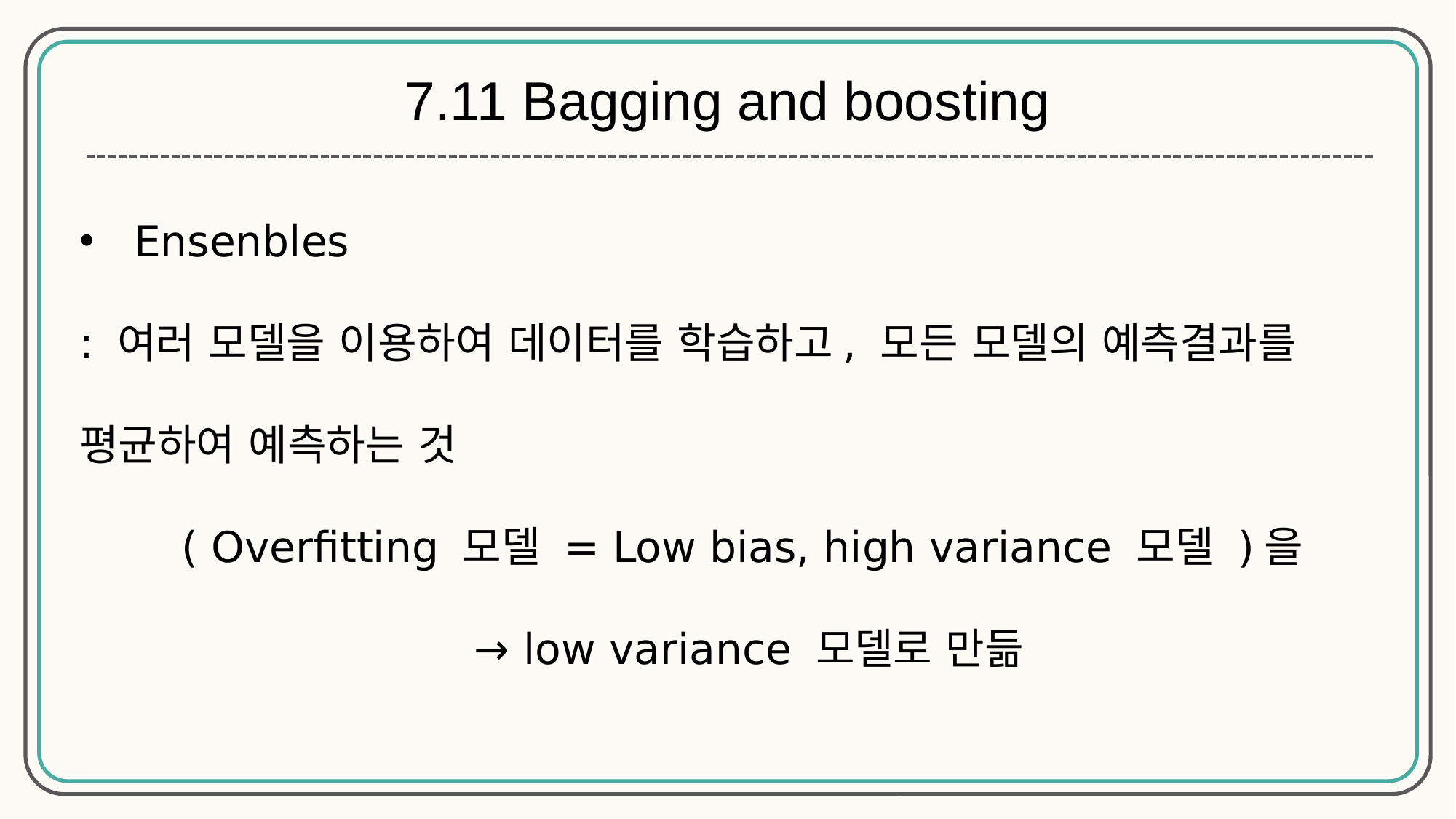

7.11 Bagging and boosting
Ensenbles
: 여러 모델을 이용하여 데이터를 학습하고, 모든 모델의 예측결과를 평균하여 예측하는 것
( Overfitting 모델 = Low bias, high variance 모델 )을
 → low variance 모델로 만듦